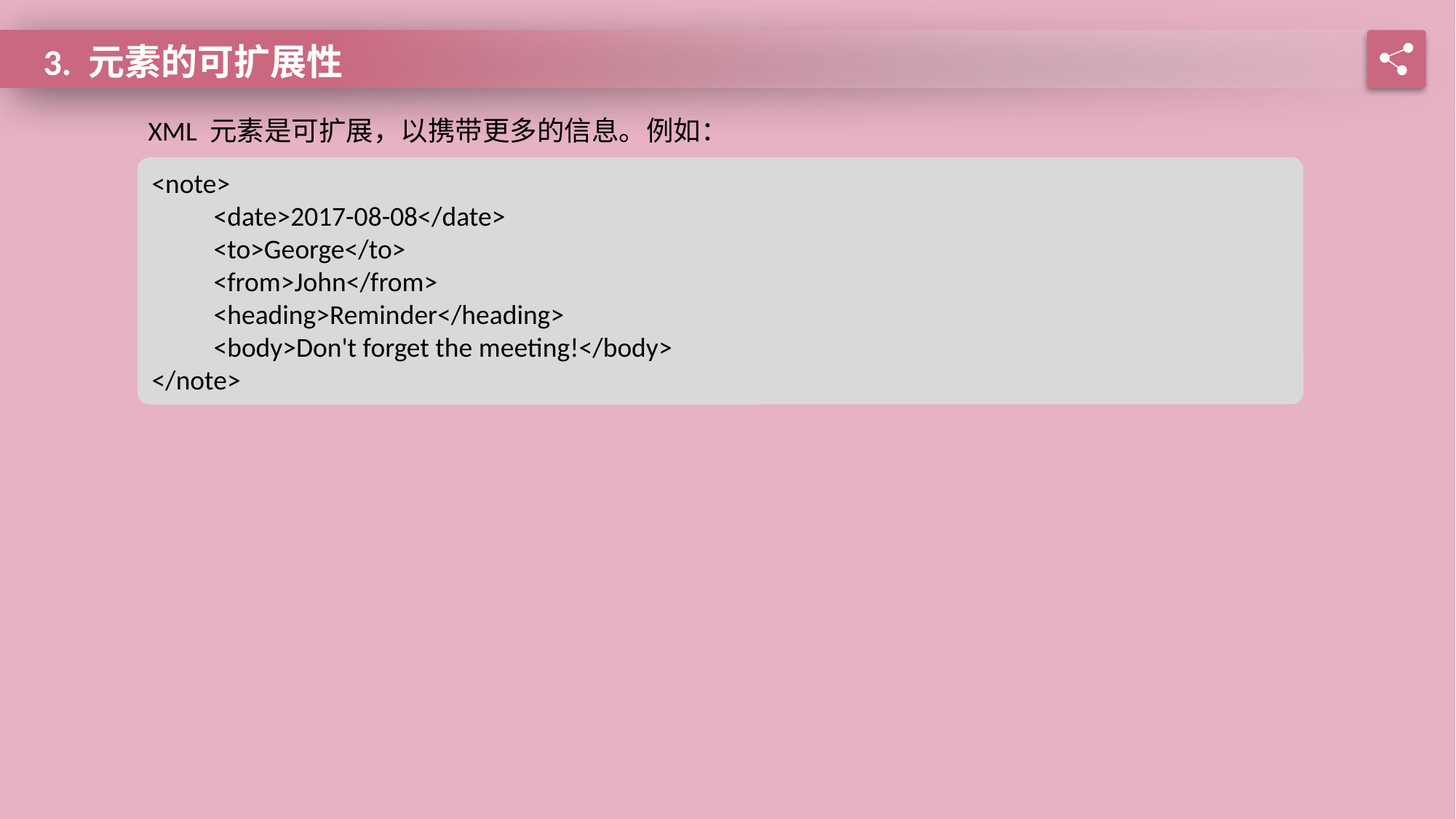

3. 元素的可扩展性
XML 元素是可扩展，以携带更多的信息。例如：
<note>
          <date>2017-08-08</date>
          <to>George</to>
          <from>John</from>
          <heading>Reminder</heading>
          <body>Don't forget the meeting!</body>
</note>